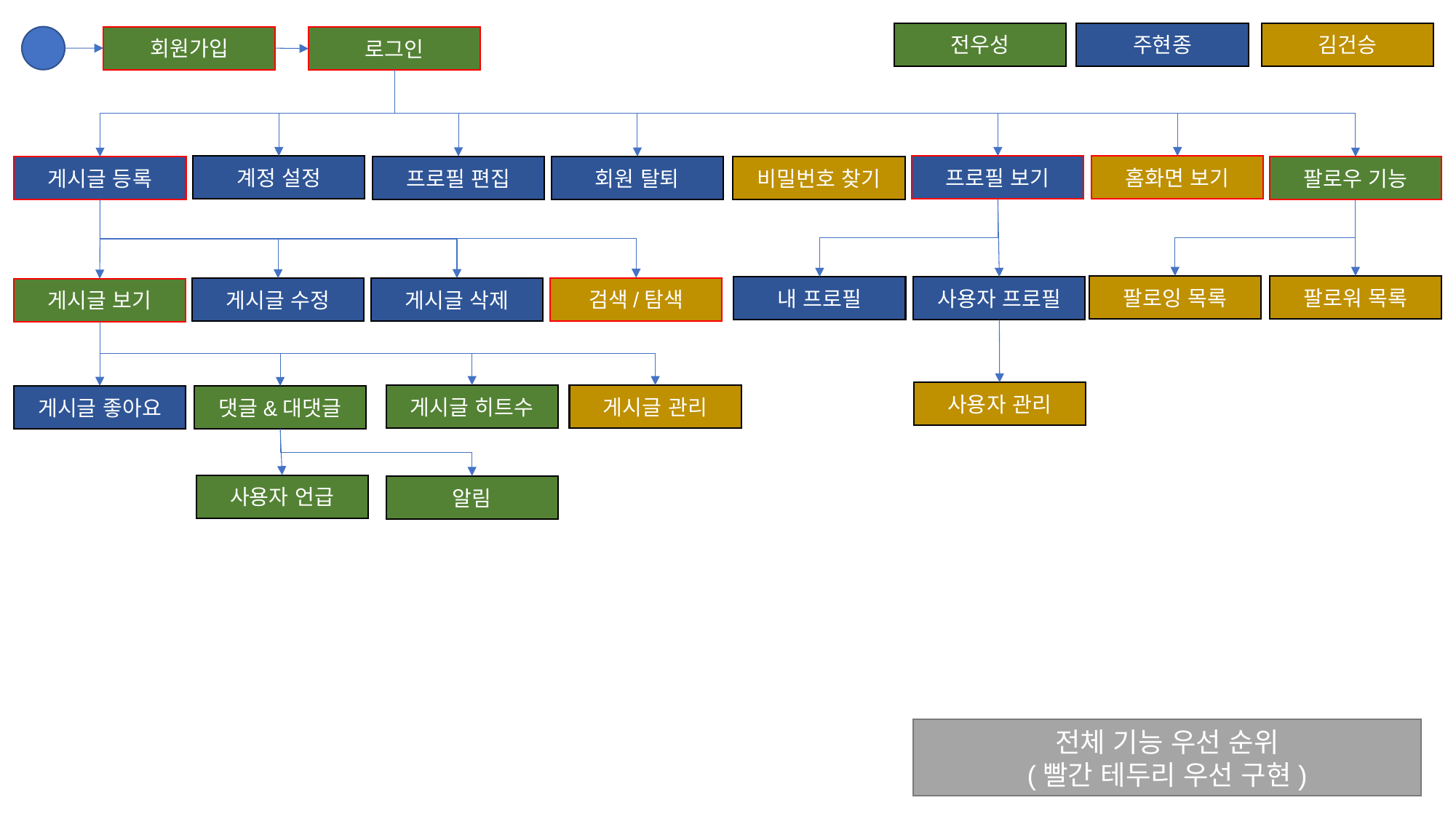

전우성
주현종
김건승

회원가입
로그인
홈화면 보기
프로필 보기
계정 설정
프로필 편집
회원 탈퇴
게시글 등록
비밀번호 찾기
팔로우 기능
팔로잉 목록
팔로워 목록
내 프로필
사용자 프로필
검색/탐색
게시글 삭제
게시글 수정
게시글 보기
사용자 관리
게시글 히트수
게시글 관리
게시글 좋아요
댓글&대댓글
사용자 언급
알림
전체 기능 우선 순위
(빨간 테두리 우선 구현)